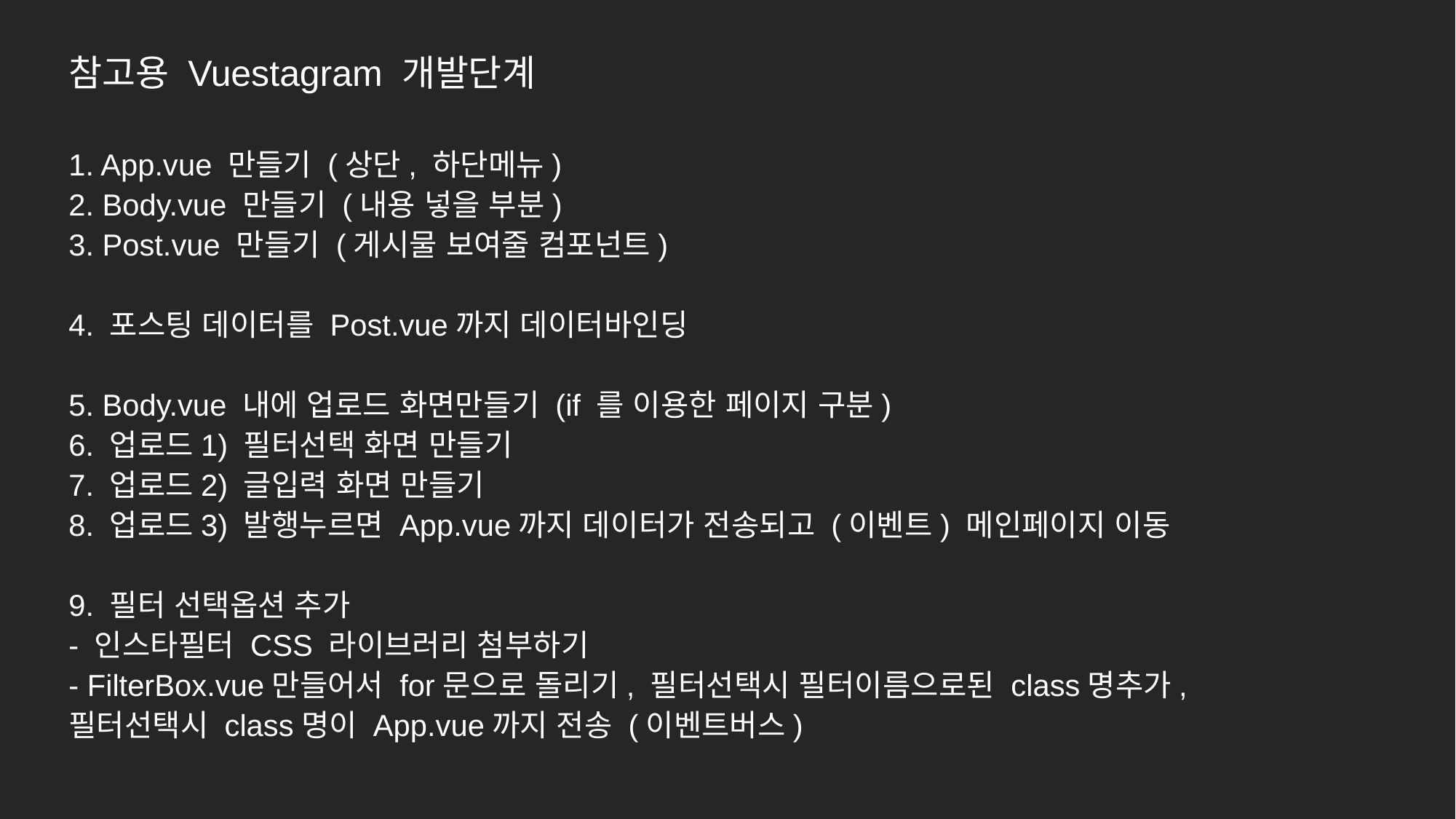

참고용 Vuestagram 개발단계

1. App.vue 만들기 (상단, 하단메뉴)
2. Body.vue 만들기 (내용 넣을 부분)
3. Post.vue 만들기 (게시물 보여줄 컴포넌트)

4. 포스팅 데이터를 Post.vue까지 데이터바인딩

5. Body.vue 내에 업로드 화면만들기 (if 를 이용한 페이지 구분)
6. 업로드1) 필터선택 화면 만들기
7. 업로드2) 글입력 화면 만들기
8. 업로드3) 발행누르면 App.vue까지 데이터가 전송되고 (이벤트) 메인페이지 이동

9. 필터 선택옵션 추가
- 인스타필터 CSS 라이브러리 첨부하기
- FilterBox.vue만들어서 for문으로 돌리기, 필터선택시 필터이름으로된 class명추가, 필터선택시 class명이 App.vue까지 전송 (이벤트버스)